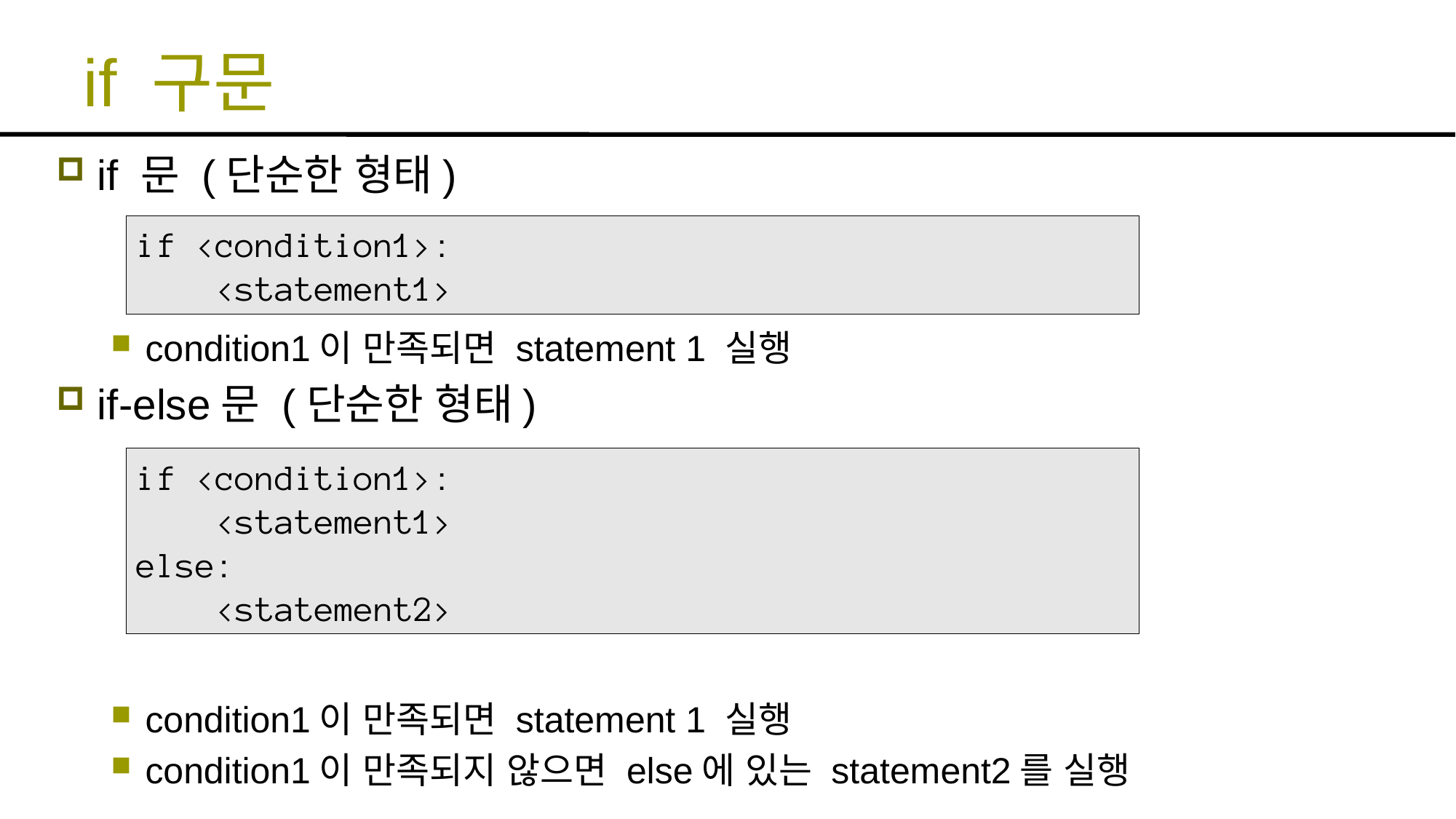

# if 구문
if 문 (단순한 형태)

condition1이 만족되면 statement 1 실행
if-else문 (단순한 형태)

condition1이 만족되면 statement 1 실행
condition1이 만족되지 않으면 else에 있는 statement2를 실행
if <condition1>:
    <statement1>
if <condition1>:
    <statement1>
else:
    <statement2>